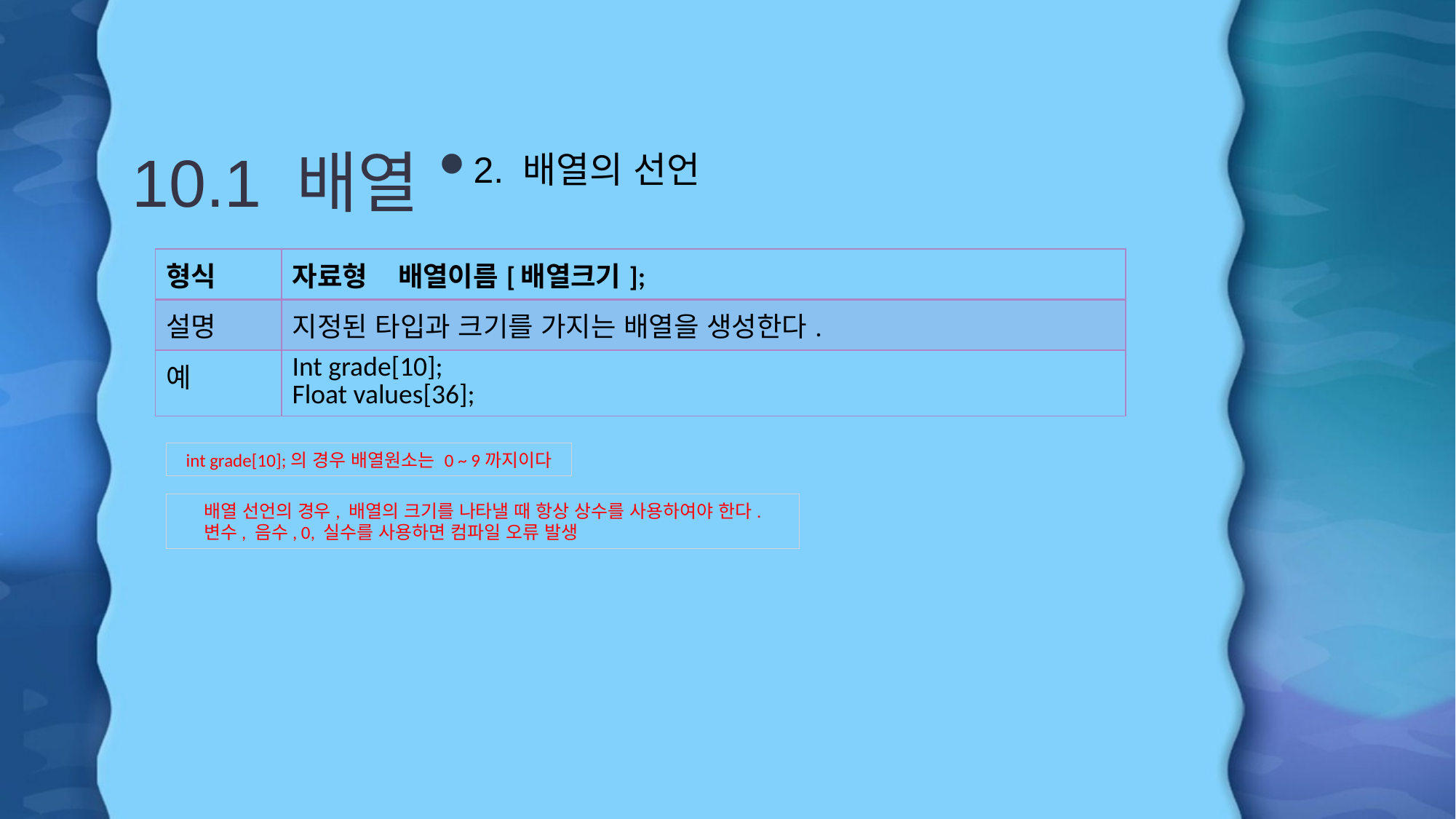

# 10.1 배열
2. 배열의 선언
| 형식 | 자료형 배열이름[배열크기]; |
| --- | --- |
| 설명 | 지정된 타입과 크기를 가지는 배열을 생성한다. |
| 예 | Int grade[10]; Float values[36]; |
int grade[10];의 경우 배열원소는 0 ~ 9까지이다
배열 선언의 경우, 배열의 크기를 나타낼 때 항상 상수를 사용하여야 한다.
변수, 음수, 0, 실수를 사용하면 컴파일 오류 발생